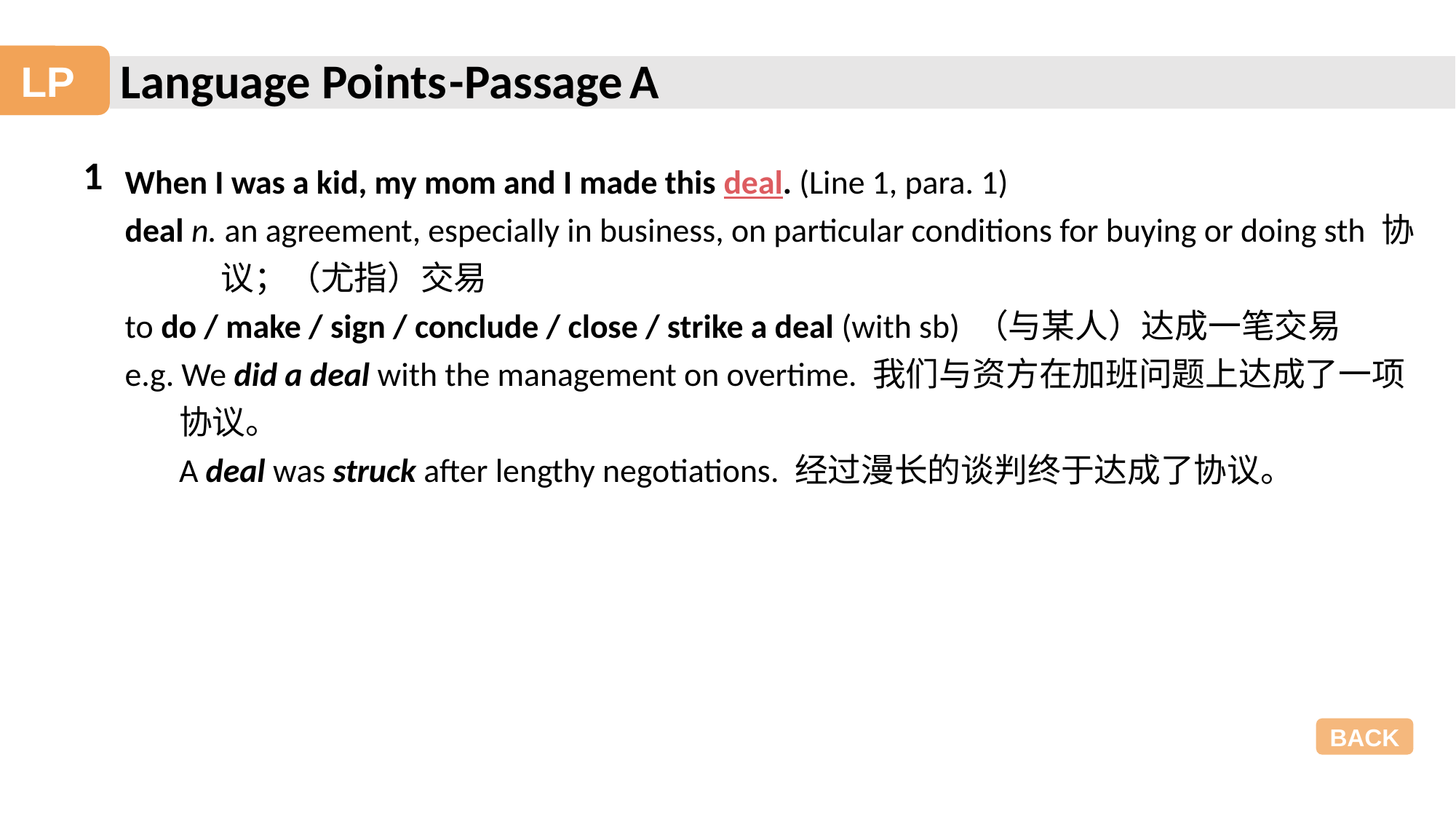

Language Points
-Passage A
LP

1
When I was a kid, my mom and I made this deal. (Line 1, para. 1)
deal n. an agreement, especially in business, on particular conditions for buying or doing sth 协议；（尤指）交易
to do / make / sign / conclude / close / strike a deal (with sb) （与某人）达成一笔交易
e.g. We did a deal with the management on overtime. 我们与资方在加班问题上达成了一项协议。
A deal was struck after lengthy negotiations. 经过漫长的谈判终于达成了协议。
BACK